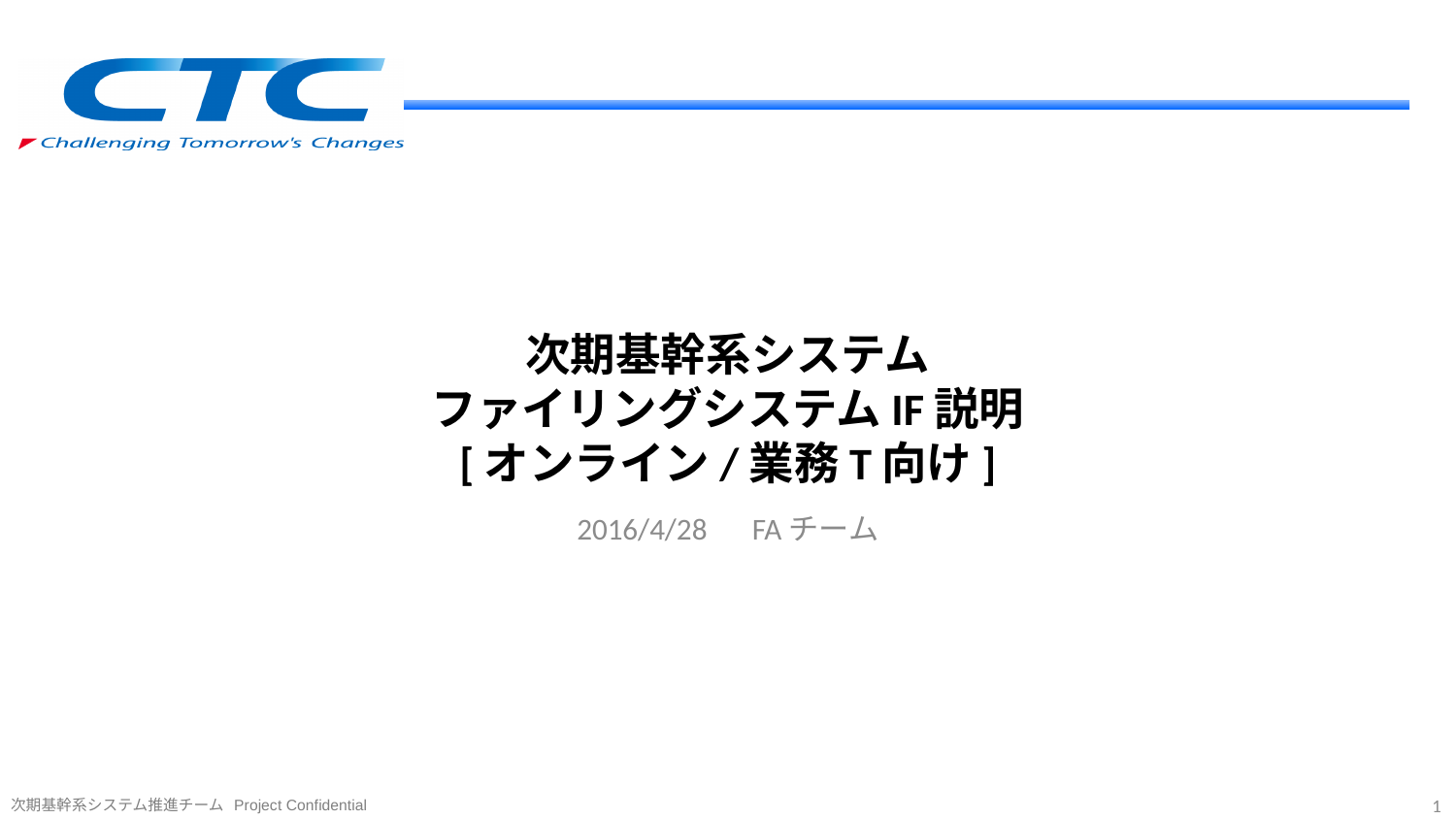

# 次期基幹系システム ファイリングシステムIF説明 [オンライン/業務T向け]
2016/4/28　FAチーム
1